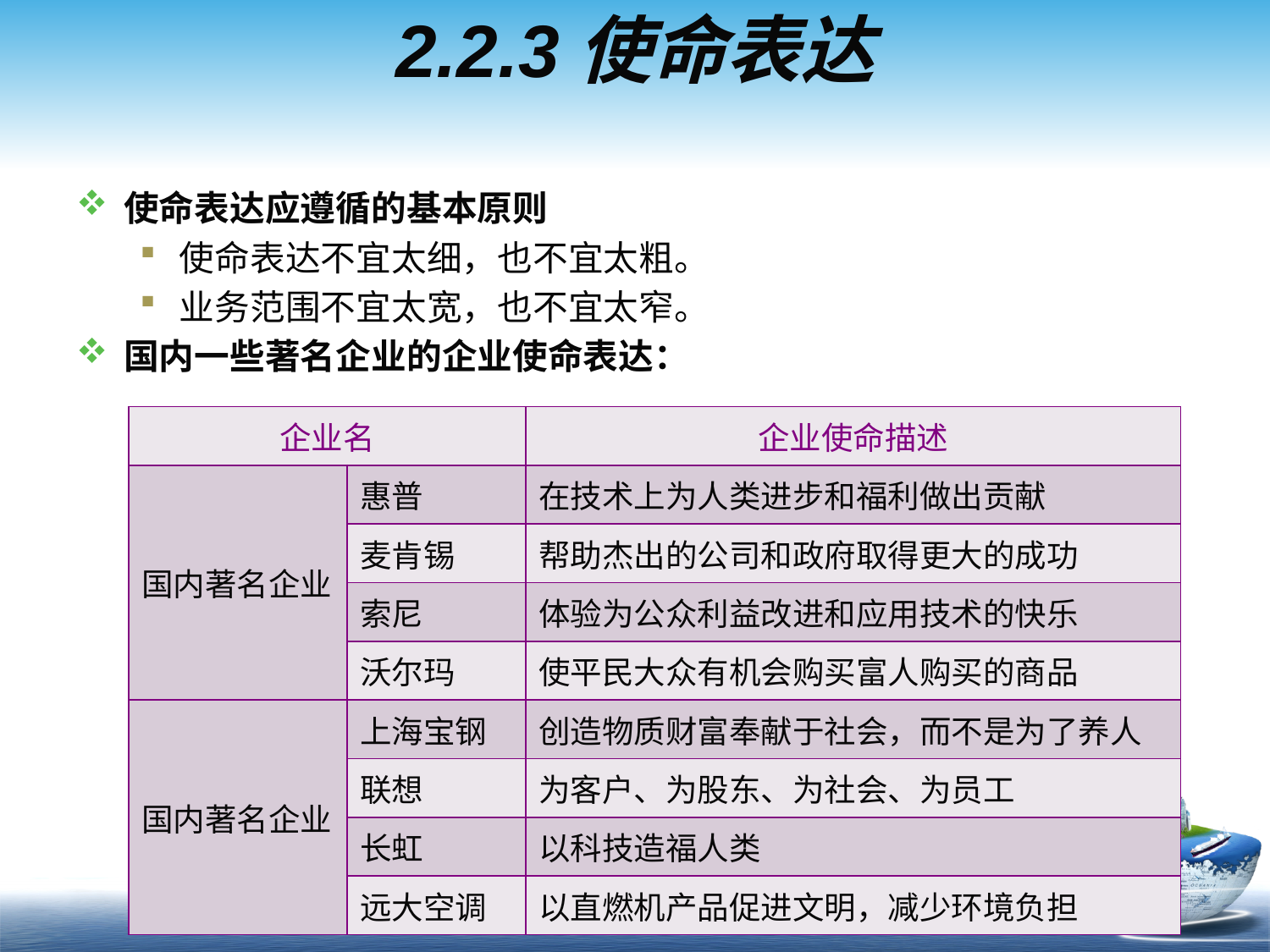

# 2.2.3使命表达
使命表达应遵循的基本原则
使命表达不宜太细，也不宜太粗。
业务范围不宜太宽，也不宜太窄。
国内一些著名企业的企业使命表达：
| 企业名 |  | 企业使命描述 |
| --- | --- | --- |
| 国内著名企业 | 惠普 | 在技术上为人类进步和福利做出贡献 |
|  | 麦肯锡 | 帮助杰出的公司和政府取得更大的成功 |
|  | 索尼 | 体验为公众利益改进和应用技术的快乐 |
|  | 沃尔玛 | 使平民大众有机会购买富人购买的商品 |
| 国内著名企业 | 上海宝钢 | 创造物质财富奉献于社会，而不是为了养人 |
|  | 联想 | 为客户、为股东、为社会、为员工 |
|  | 长虹 | 以科技造福人类 |
|  | 远大空调 | 以直燃机产品促进文明，减少环境负担 |